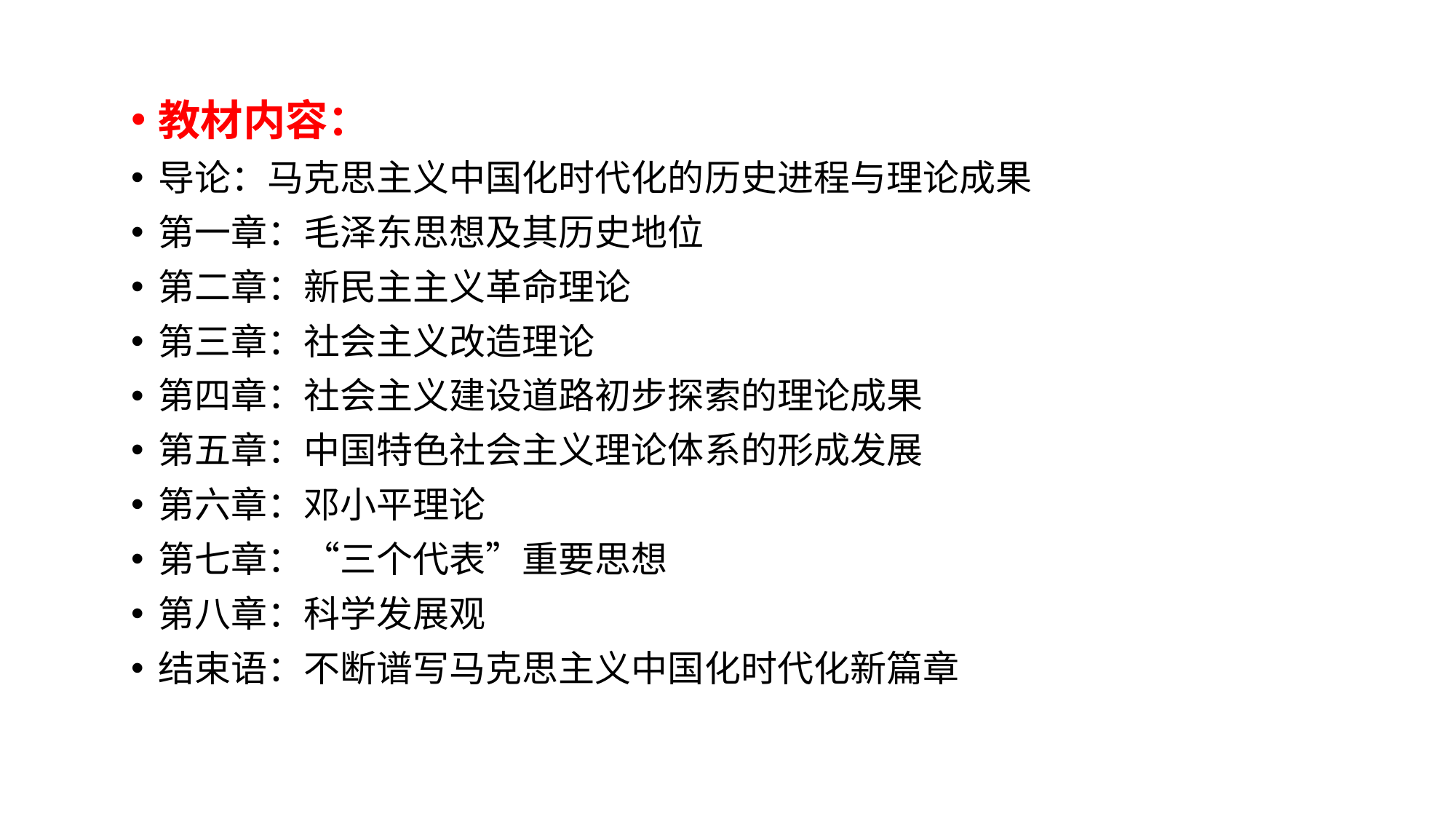

教材内容：
导论：马克思主义中国化时代化的历史进程与理论成果
第一章：毛泽东思想及其历史地位
第二章：新民主主义革命理论
第三章：社会主义改造理论
第四章：社会主义建设道路初步探索的理论成果
第五章：中国特色社会主义理论体系的形成发展
第六章：邓小平理论
第七章：“三个代表”重要思想
第八章：科学发展观
结束语：不断谱写马克思主义中国化时代化新篇章